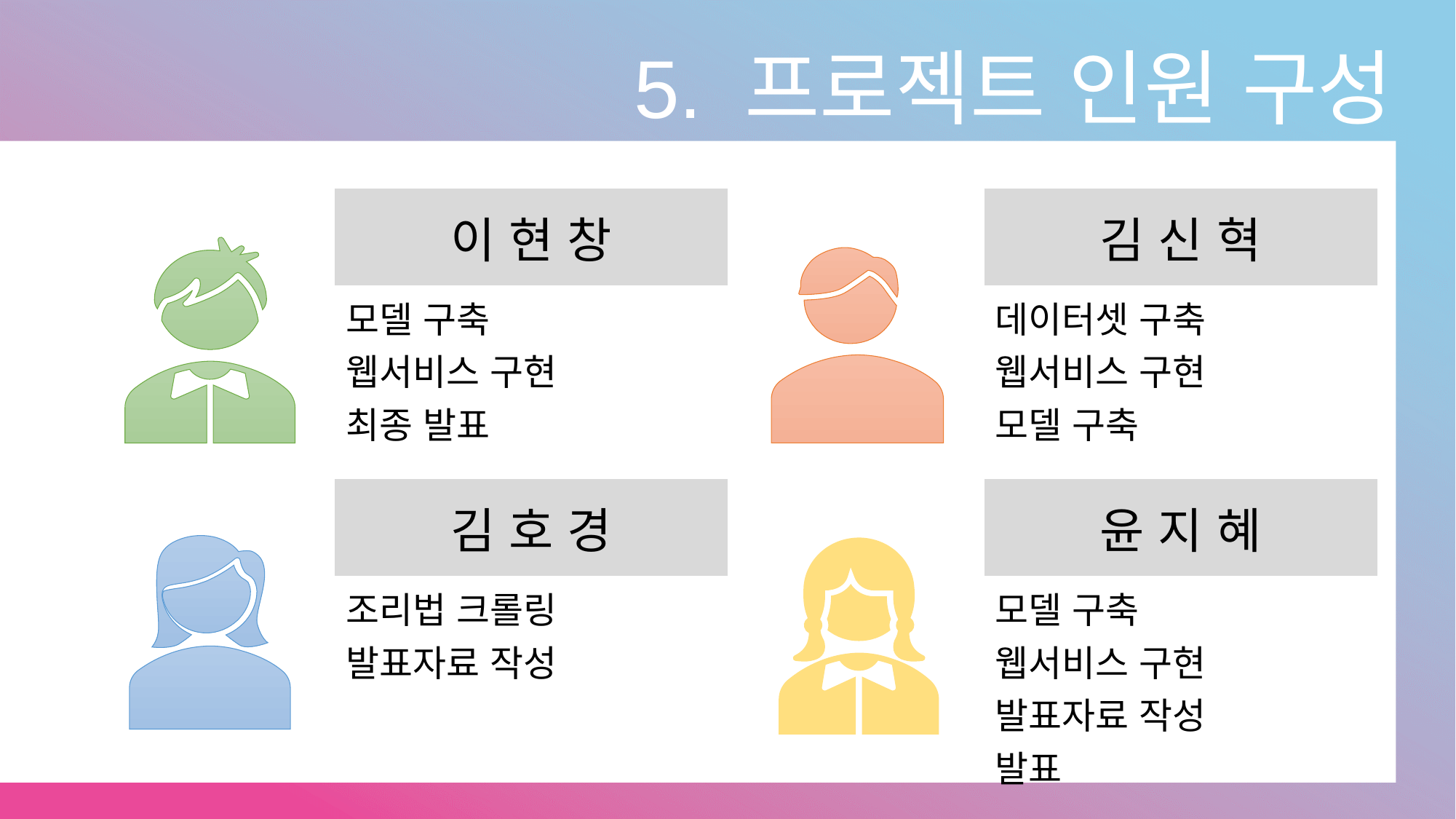

5. 프로젝트 인원 구성
5. 프로젝트 인원 구성
|  | 이 현 창 |  | 김 신 혁 |
| --- | --- | --- | --- |
|  | 모델 구축 웹서비스 구현 최종 발표 |  | 데이터셋 구축 웹서비스 구현 모델 구축 |
|  | 김 호 경 |  | 윤 지 혜 |
|  | 조리법 크롤링 발표자료 작성 |  | 모델 구축 웹서비스 구현 발표자료 작성 발표 |